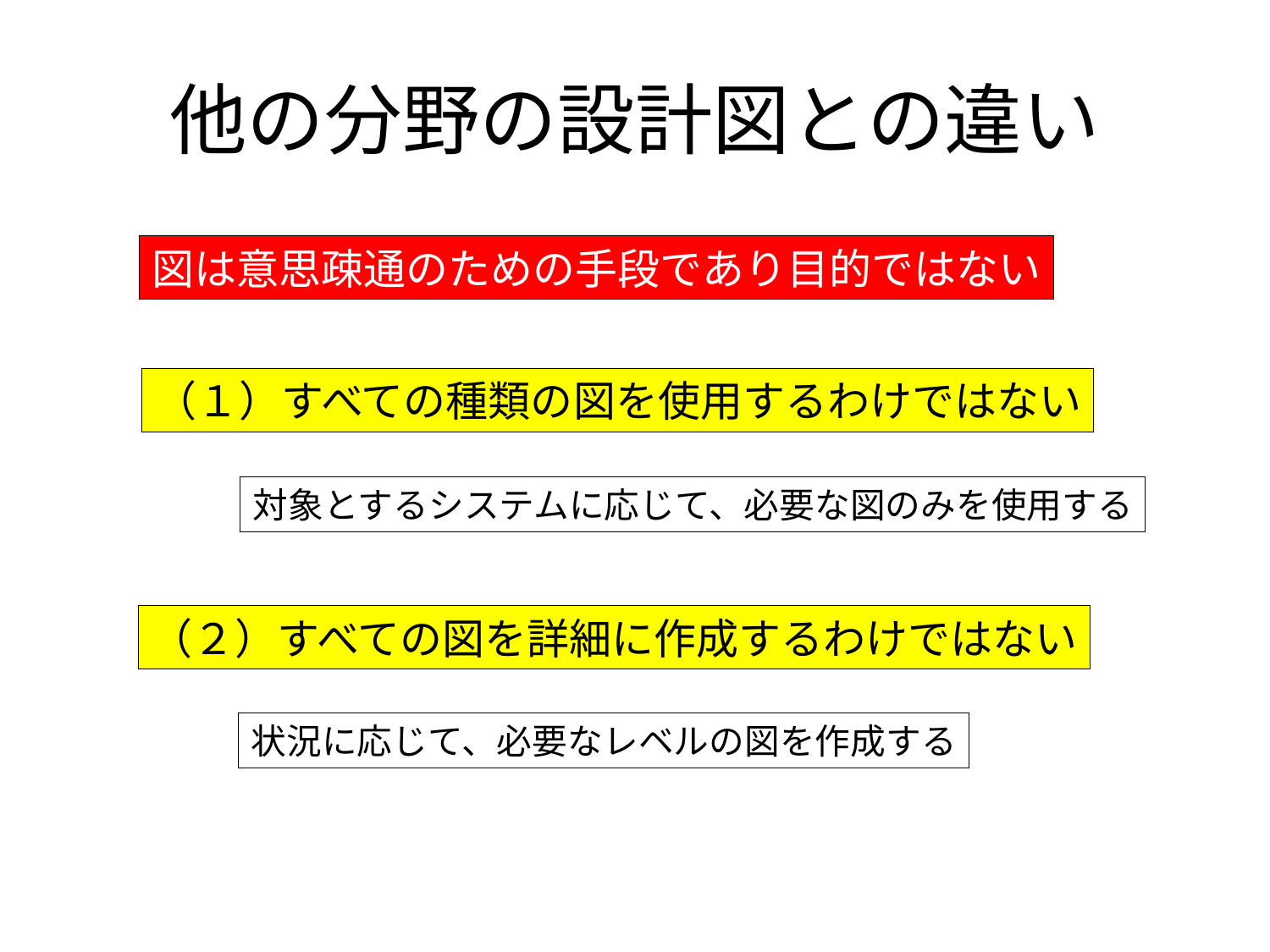

# 他の分野の設計図との違い
図は意思疎通のための手段であり目的ではない
（１）すべての種類の図を使用するわけではない
対象とするシステムに応じて、必要な図のみを使用する
（２）すべての図を詳細に作成するわけではない
状況に応じて、必要なレベルの図を作成する